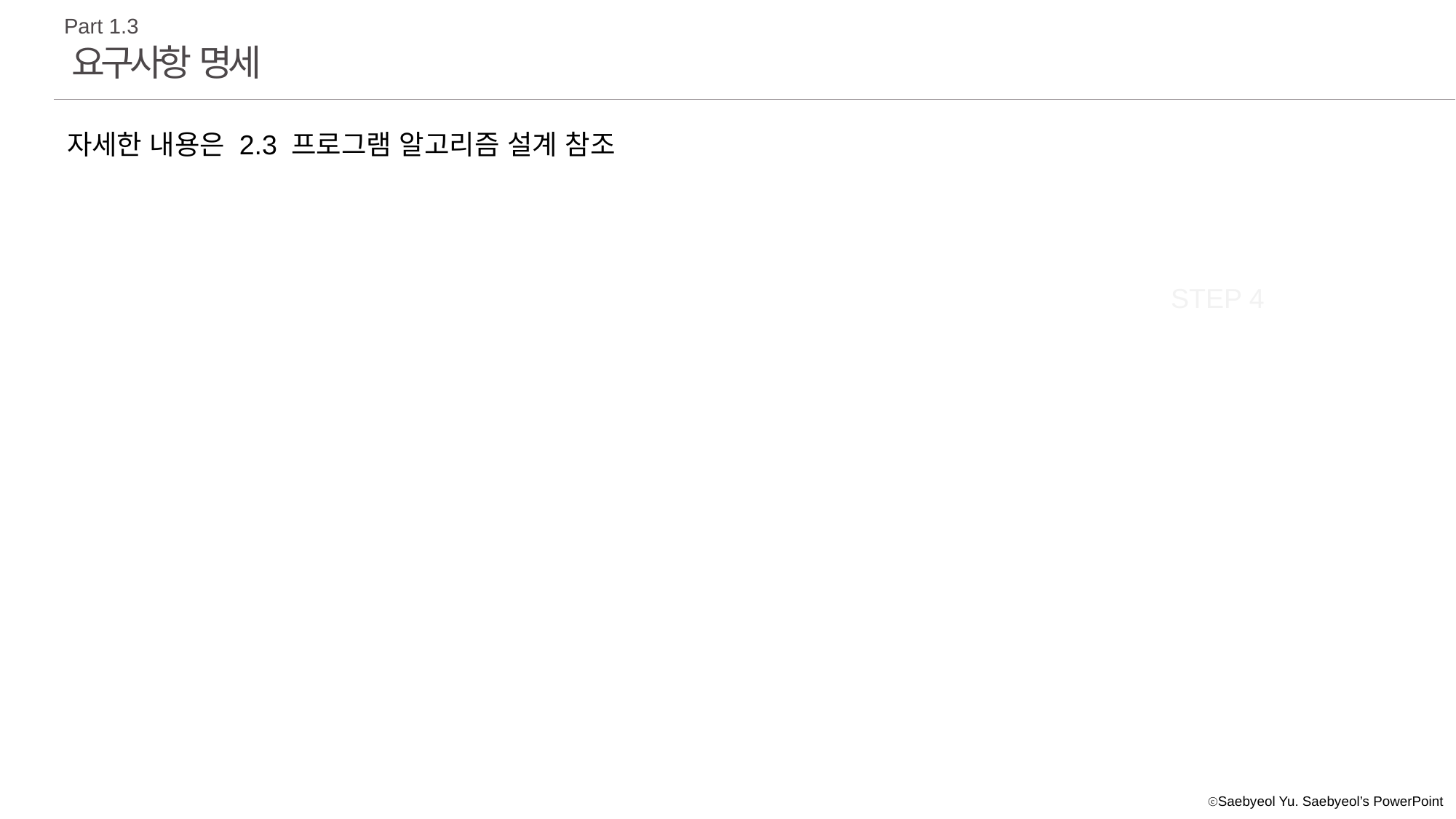

Part 1.3
요구사항  명세

자세한 내용은 2.3 프로그램 알고리즘 설계 참조
STEP 4